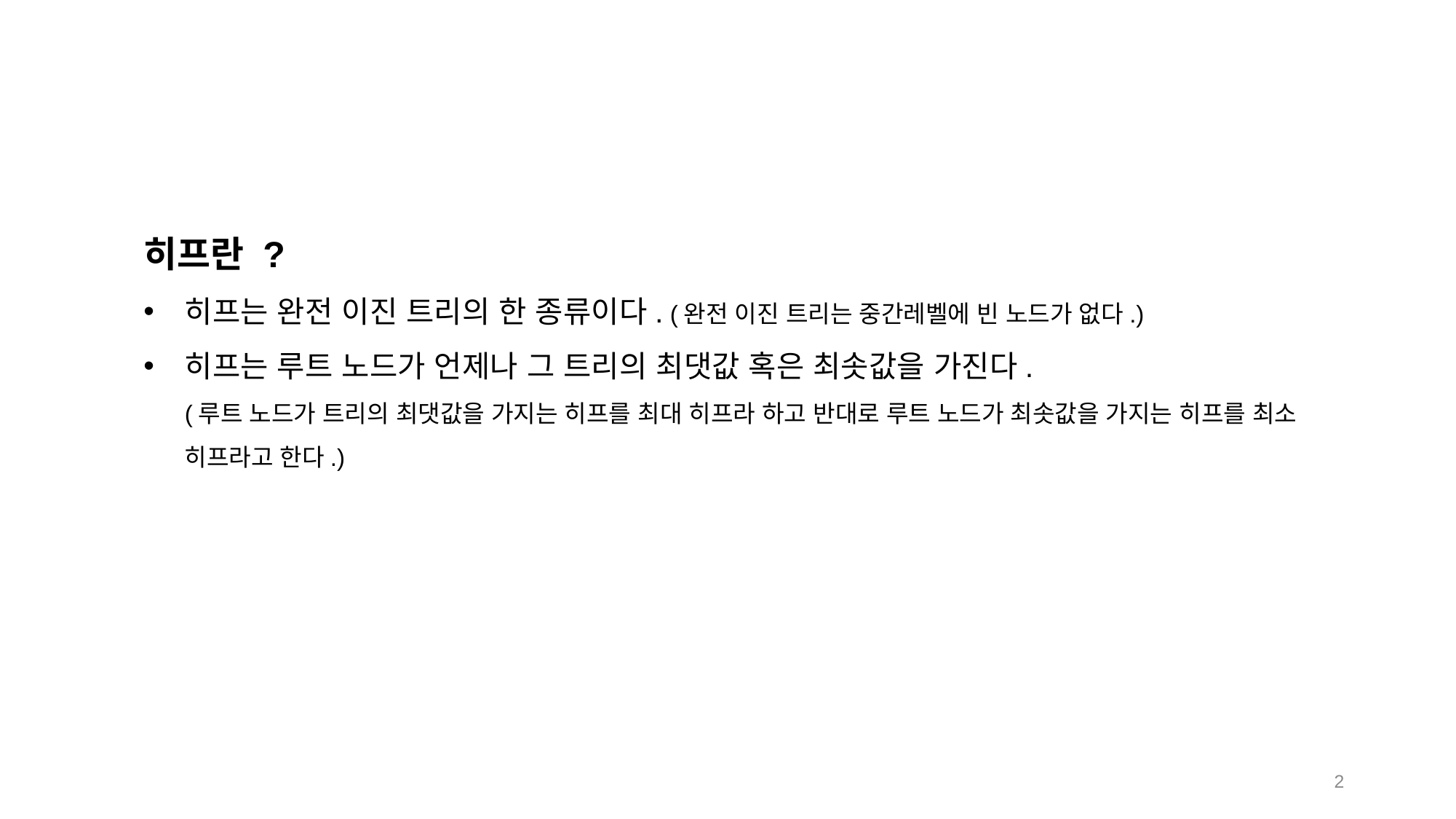

히프란 ?
히프는 완전 이진 트리의 한 종류이다. (완전 이진 트리는 중간레벨에 빈 노드가 없다.)
히프는 루트 노드가 언제나 그 트리의 최댓값 혹은 최솟값을 가진다.
(루트 노드가 트리의 최댓값을 가지는 히프를 최대 히프라 하고 반대로 루트 노드가 최솟값을 가지는 히프를 최소 히프라고 한다.)

2